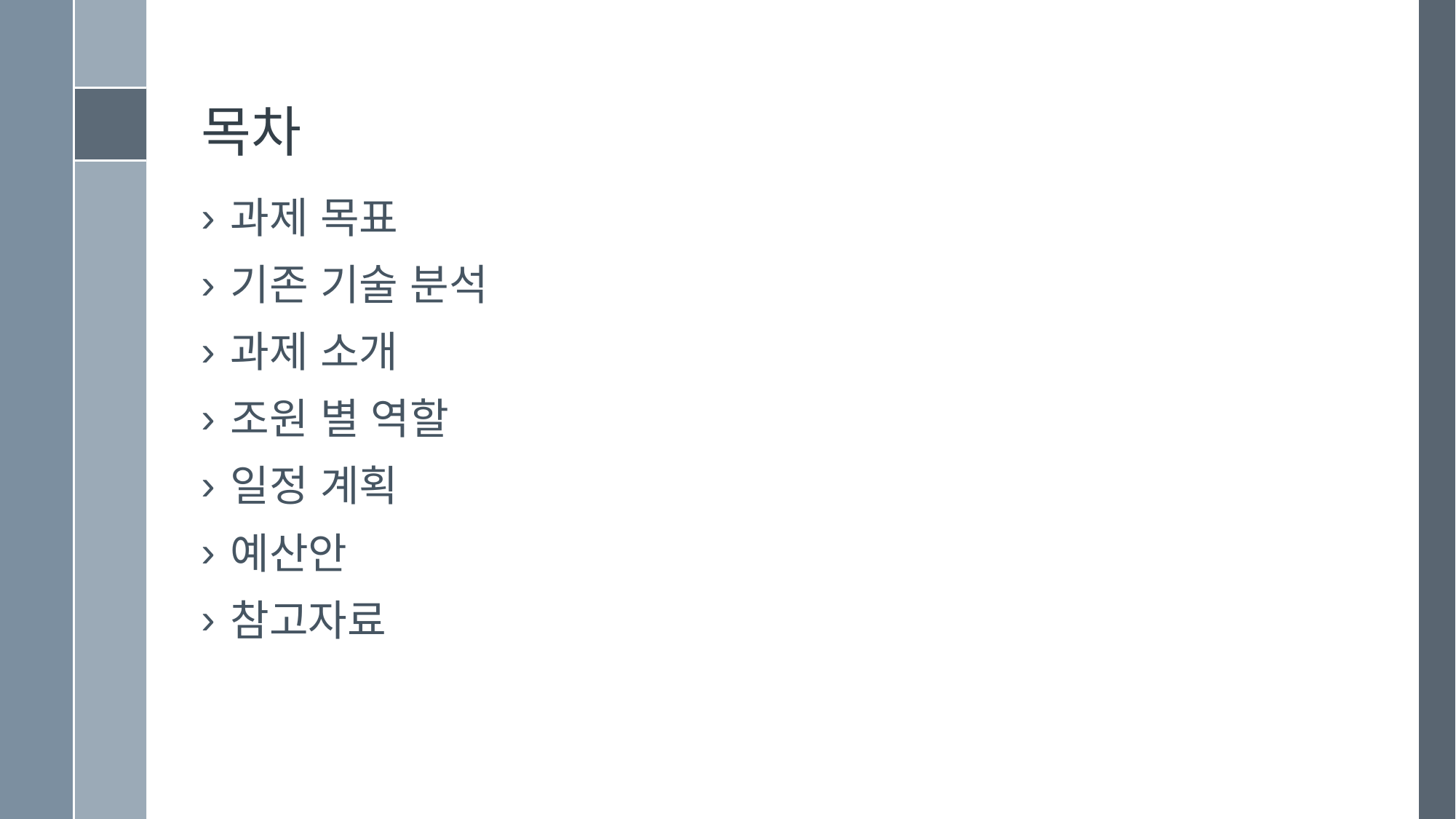

# 목차
과제 목표
기존 기술 분석
과제 소개
조원 별 역할
일정 계획
예산안
참고자료